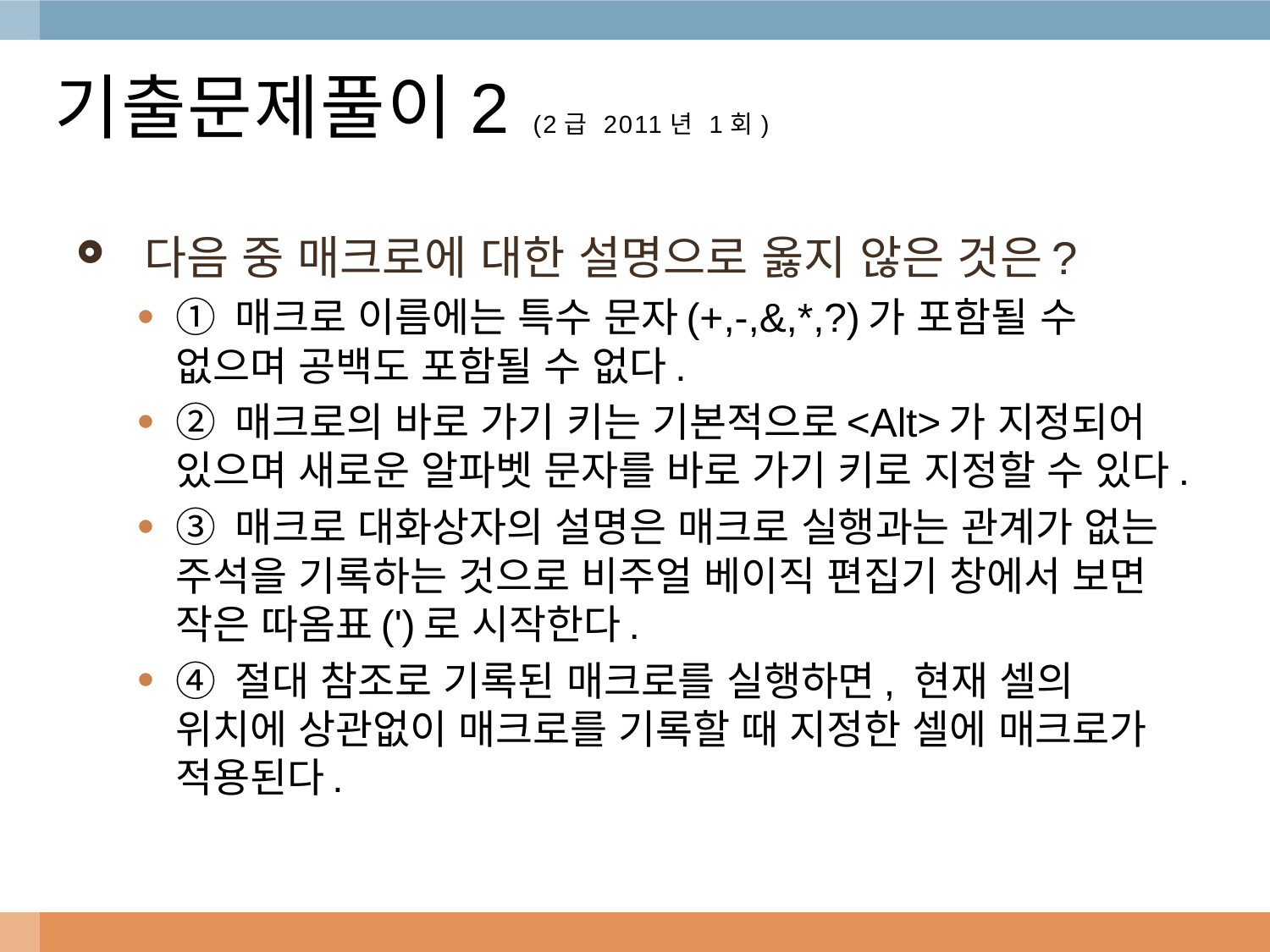

# 기출문제풀이2 (2급 2011년 1회)
 다음 중 매크로에 대한 설명으로 옳지 않은 것은?
① 매크로 이름에는 특수 문자(+,-,&,*,?)가 포함될 수 없으며 공백도 포함될 수 없다.
② 매크로의 바로 가기 키는 기본적으로<Alt>가 지정되어 있으며 새로운 알파벳 문자를 바로 가기 키로 지정할 수 있다.
③ 매크로 대화상자의 설명은 매크로 실행과는 관계가 없는 주석을 기록하는 것으로 비주얼 베이직 편집기 창에서 보면 작은 따옴표(')로 시작한다.
④ 절대 참조로 기록된 매크로를 실행하면, 현재 셀의 위치에 상관없이 매크로를 기록할 때 지정한 셀에 매크로가 적용된다.